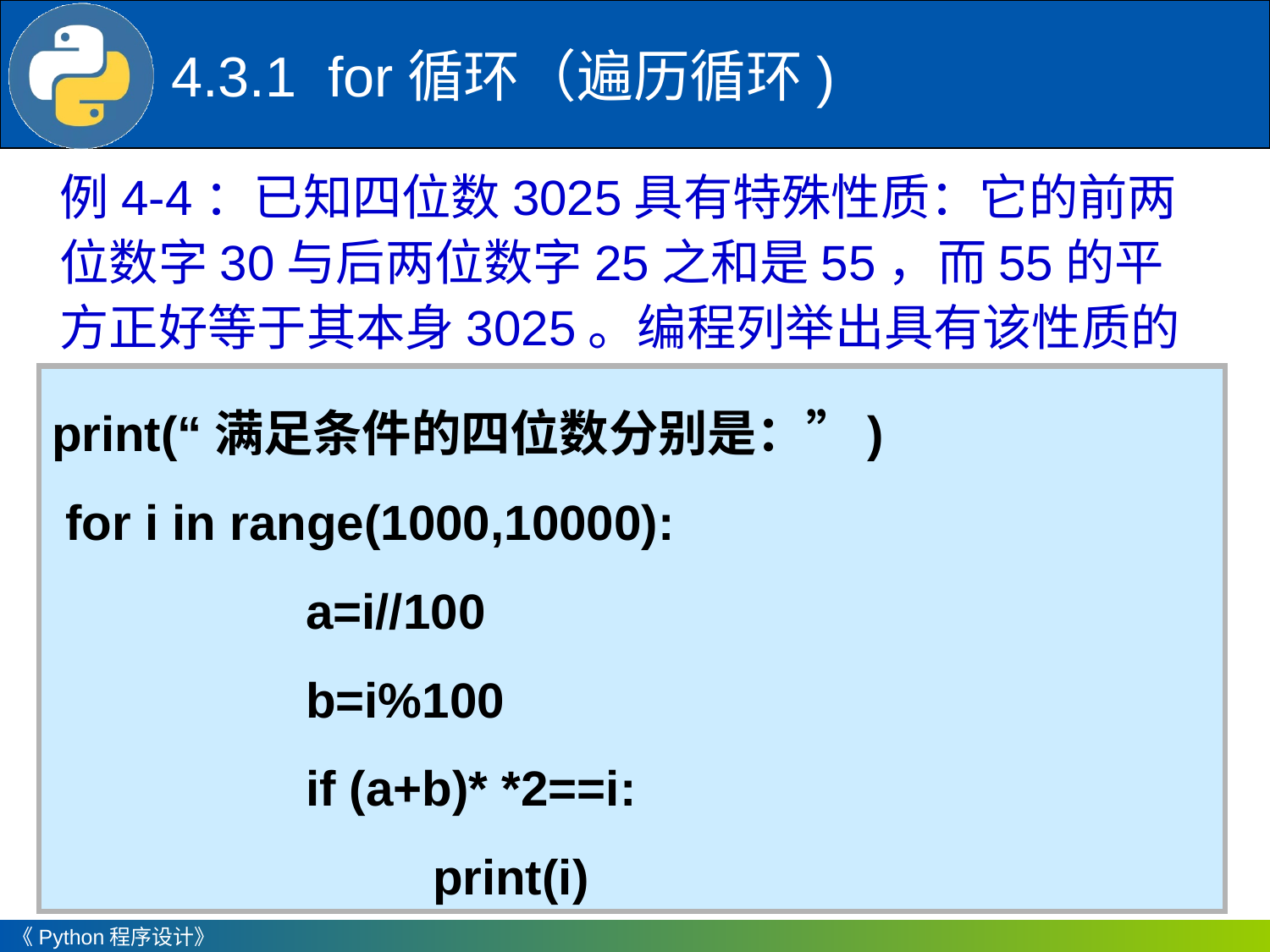

4.3.1  for循环（遍历循环)
例4-4：已知四位数3025具有特殊性质：它的前两位数字30与后两位数字25之和是55，而55的平方正好等于其本身3025。编程列举出具有该性质的四位数。
print(“满足条件的四位数分别是：”)
 for i in range(1000,10000):
       		a=i//100
		b=i%100
		if (a+b)* *2==i:
			print(i)